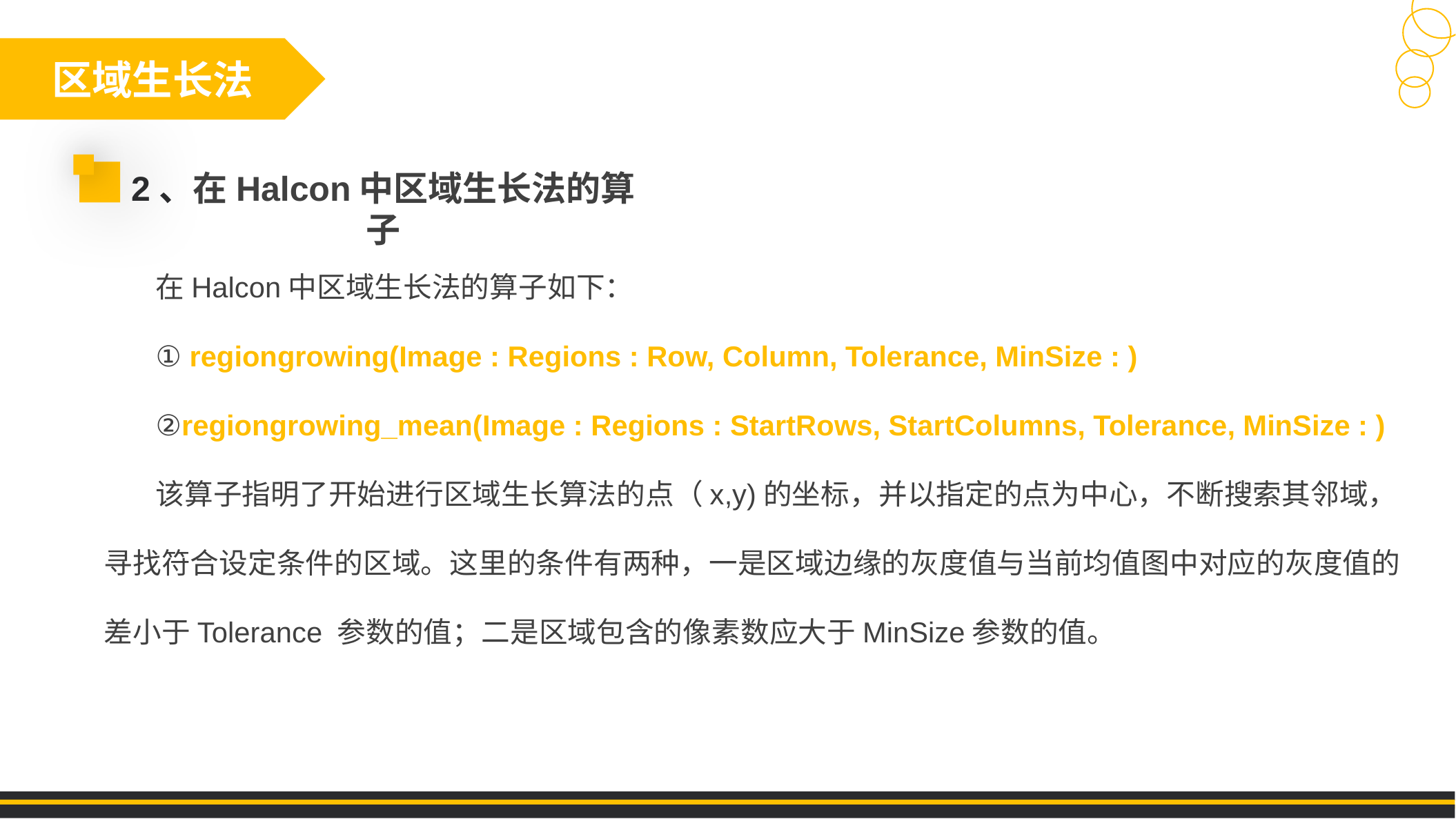

区域生长法

2、在Halcon中区域生长法的算子
在Halcon中区域生长法的算子如下：
① regiongrowing(Image : Regions : Row, Column, Tolerance, MinSize : )
②regiongrowing_mean(Image : Regions : StartRows, StartColumns, Tolerance, MinSize : )
该算子指明了开始进行区域生长算法的点（x,y)的坐标，并以指定的点为中心，不断搜索其邻域，寻找符合设定条件的区域。这里的条件有两种，一是区域边缘的灰度值与当前均值图中对应的灰度值的差小于Tolerance 参数的值；二是区域包含的像素数应大于MinSize参数的值。